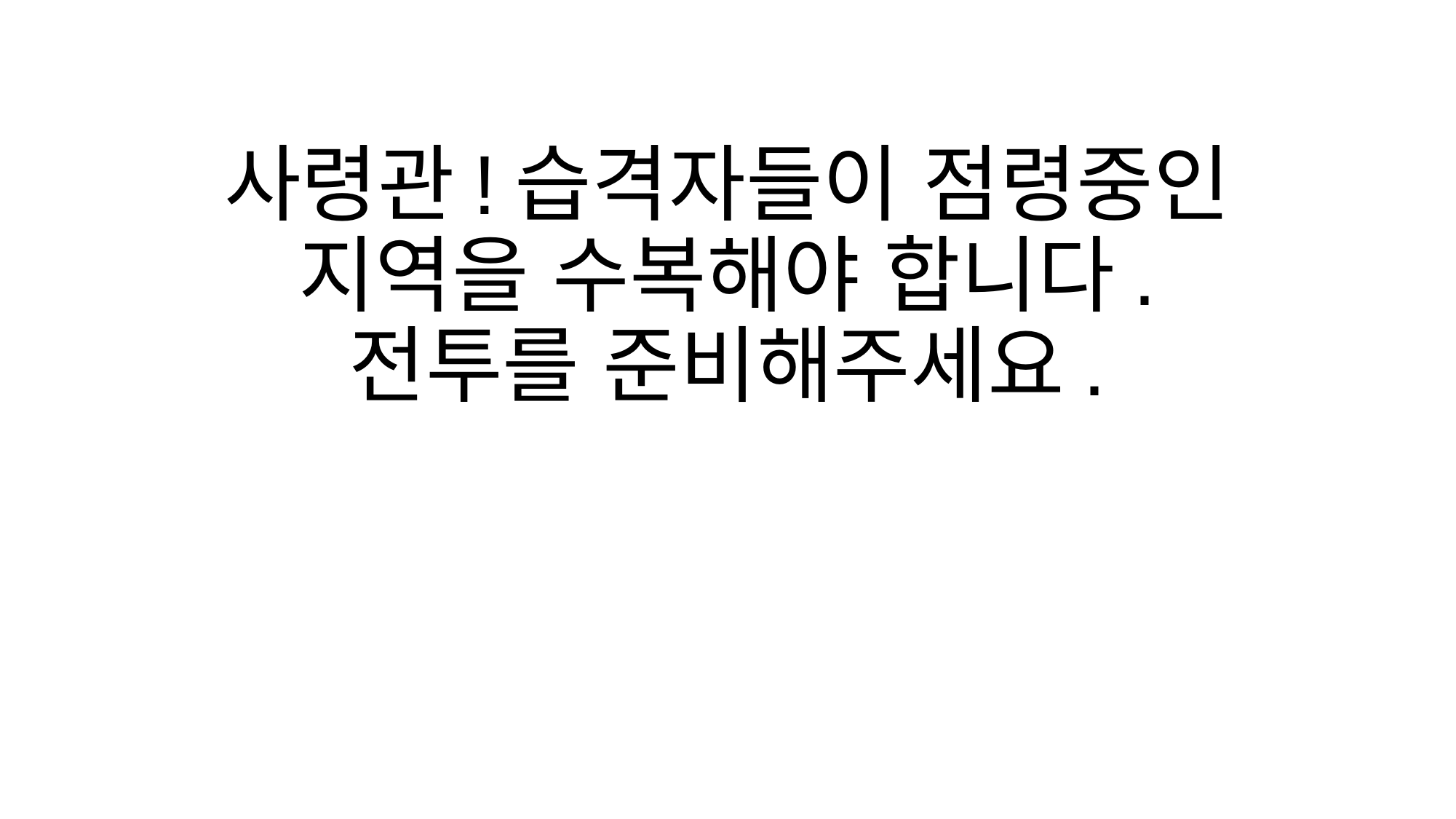

# 사령관!습격자들이 점령중인 지역을 수복해야 합니다. 전투를 준비해주세요.